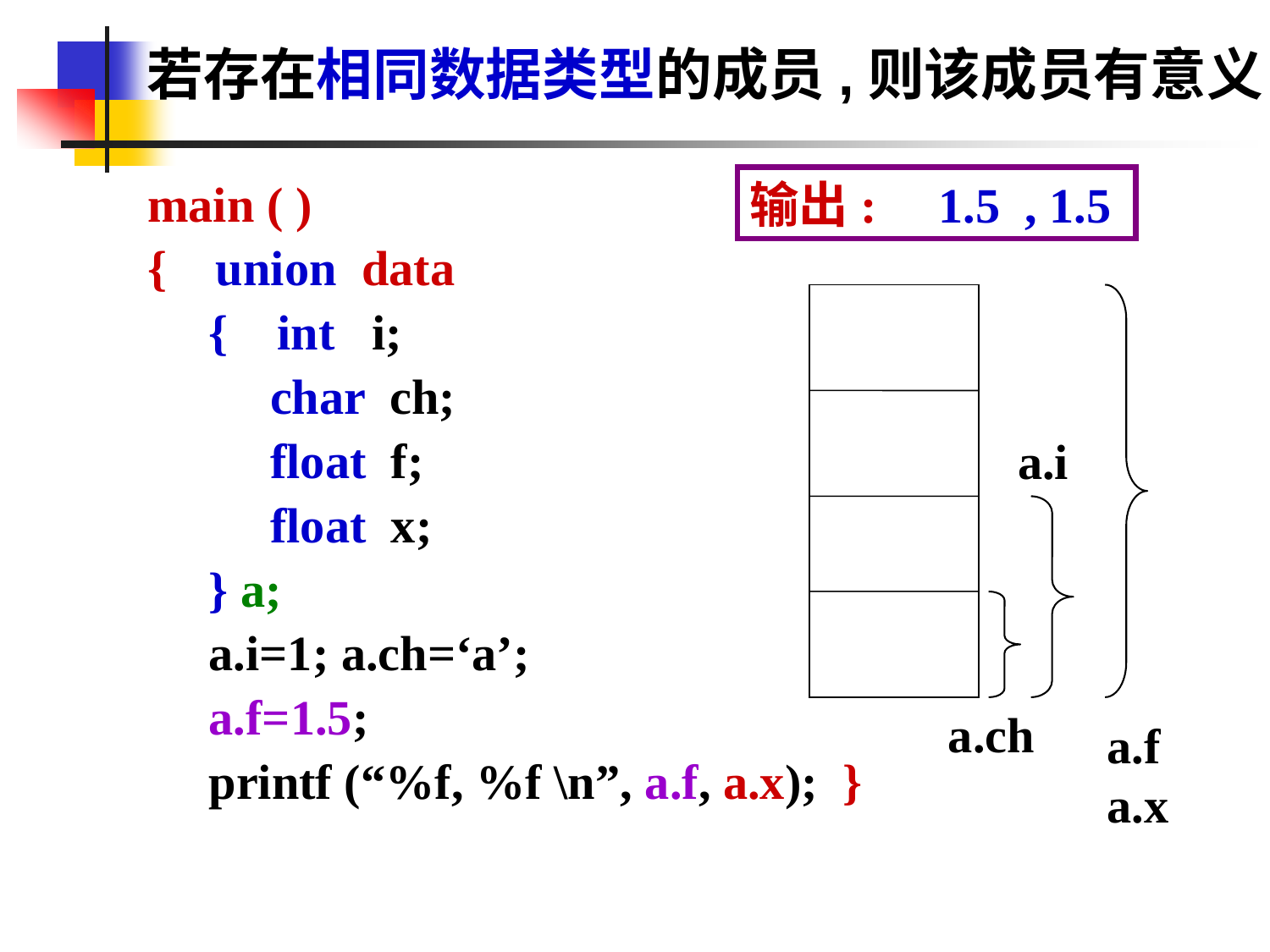

若存在相同数据类型的成员,则该成员有意义
main ( )
{    union  data
     {    int   i;
          char  ch;
          float  f;
          float  x;
     } a;
     a.i=1; a.ch=‘a’;
     a.f=1.5;
     printf (“%f, %f \n”, a.f, a.x);  }
输出:     1.5  , 1.5

a.i

a.ch
a.f  a.x